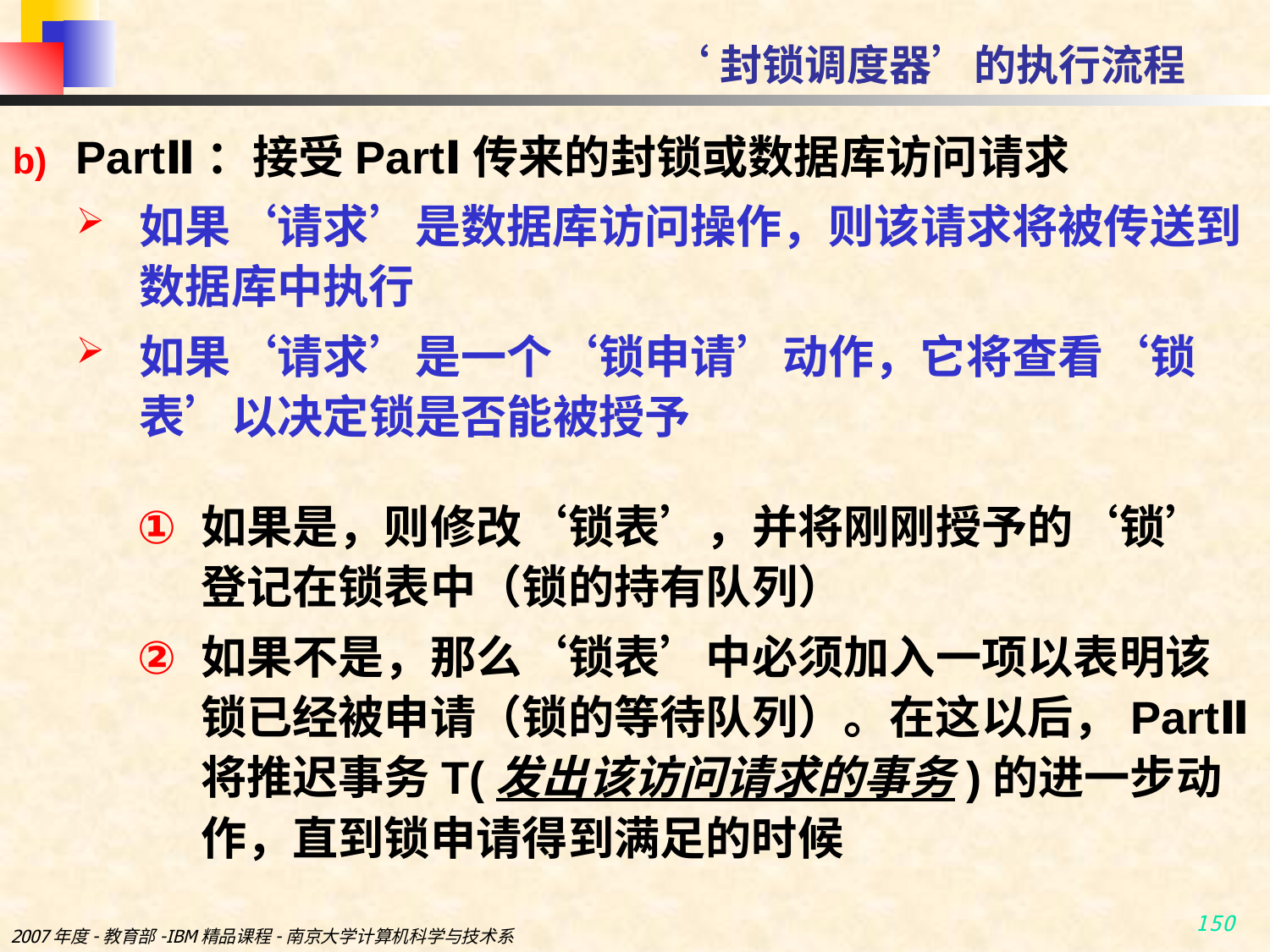

# ‘封锁调度器’的执行流程
PartⅡ：接受PartⅠ传来的封锁或数据库访问请求
如果‘请求’是数据库访问操作，则该请求将被传送到数据库中执行
如果‘请求’是一个‘锁申请’动作，它将查看‘锁表’以决定锁是否能被授予
如果是，则修改‘锁表’，并将刚刚授予的‘锁’登记在锁表中（锁的持有队列）
如果不是，那么‘锁表’中必须加入一项以表明该锁已经被申请（锁的等待队列）。在这以后，PartⅡ将推迟事务T(发出该访问请求的事务)的进一步动作，直到锁申请得到满足的时候
150